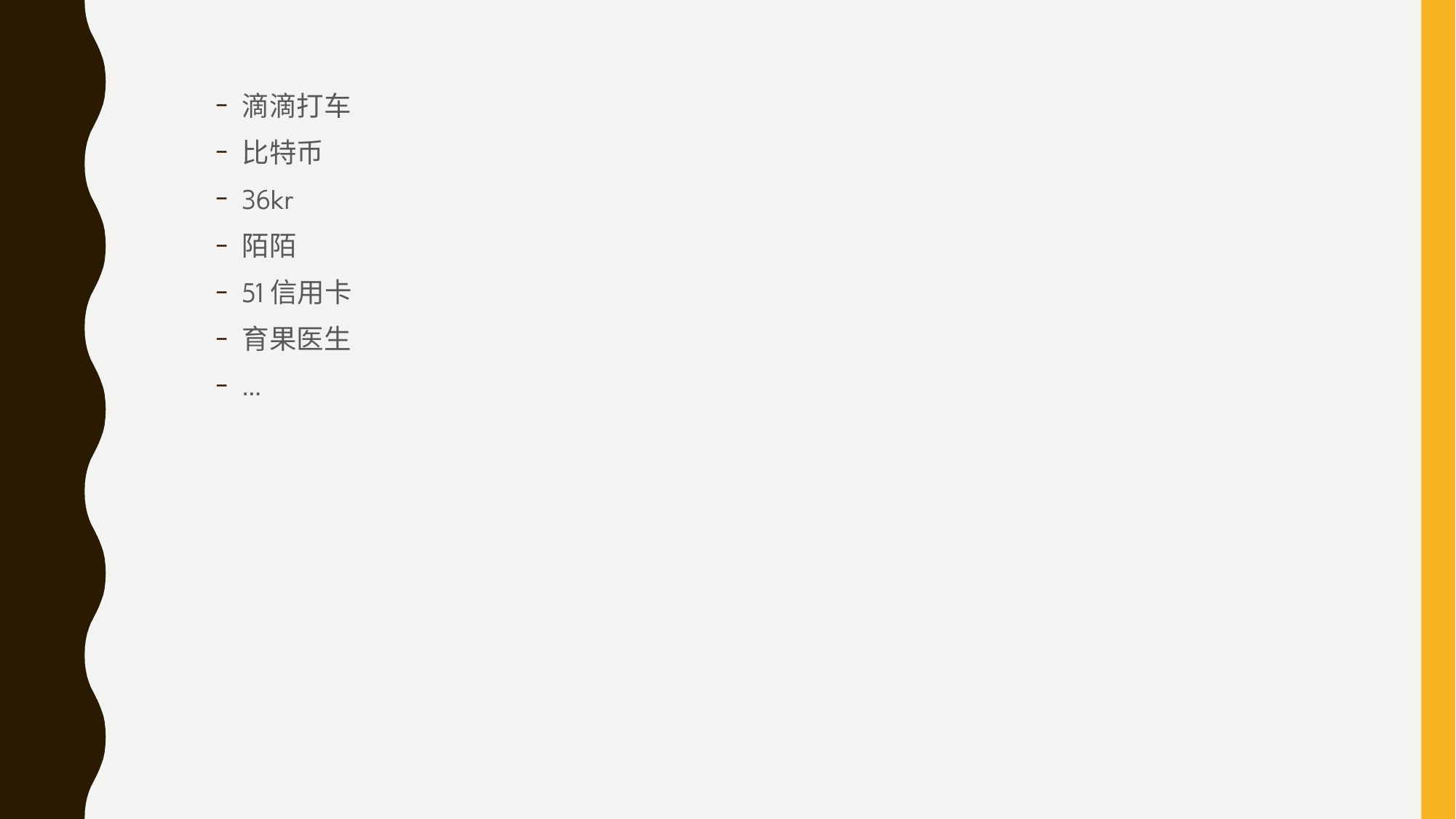

滴滴打车
比特币
36kr
陌陌
51信用卡
育果医生
…